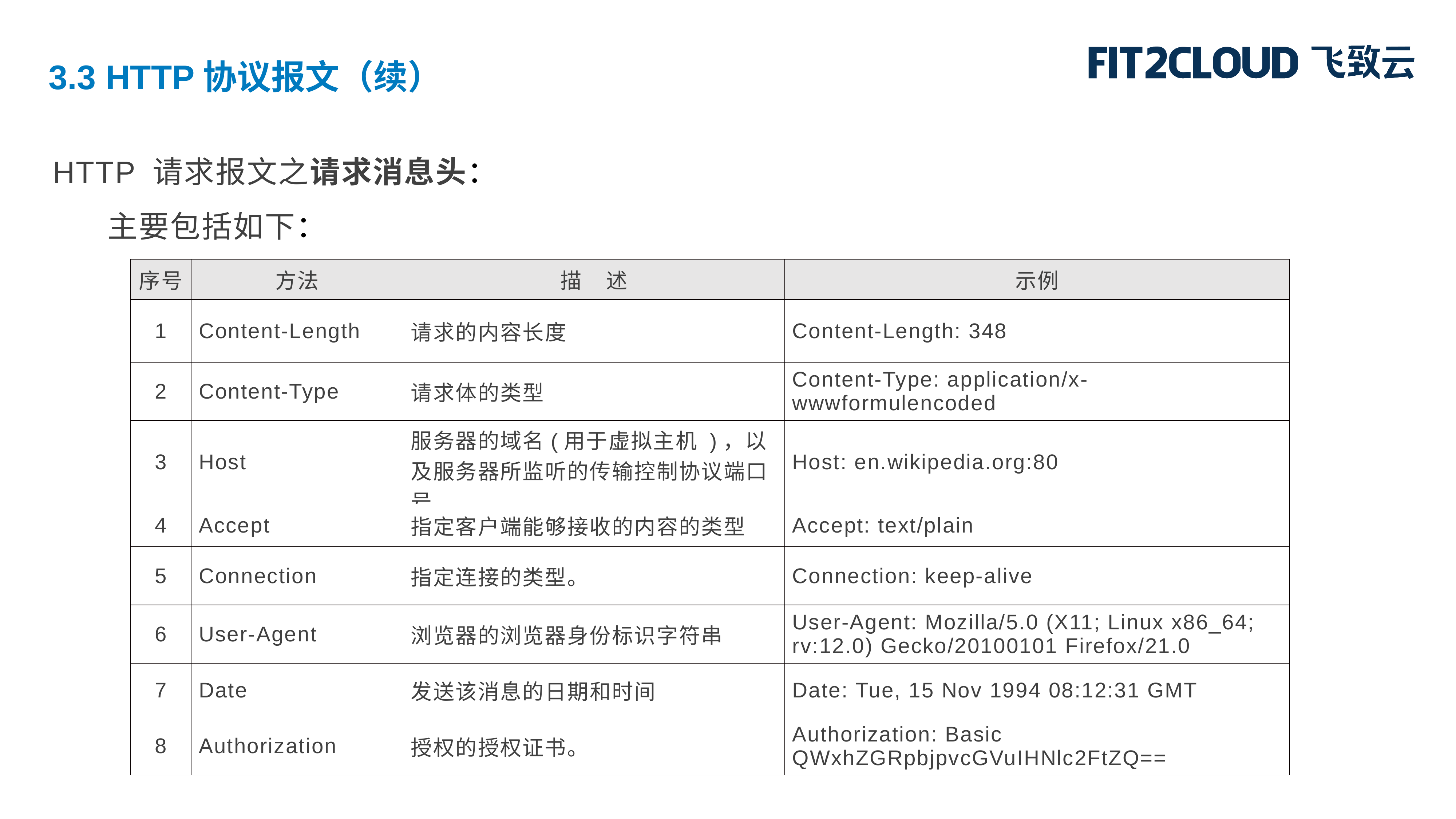

3.3 HTTP协议报文（续）
HTTP 请求报文之请求消息头：
 	主要包括如下：
| 序号 | 方法 | 描 述 | 示例 |
| --- | --- | --- | --- |
| 1 | Content-Length | 请求的内容长度 | Content-Length: 348 |
| 2 | Content-Type | 请求体的类型 | Content-Type: application/x-wwwformulencoded |
| 3 | Host | 服务器的域名(用于虚拟主机 )，以及服务器所监听的传输控制协议端口号 | Host: en.wikipedia.org:80 |
| 4 | Accept | 指定客户端能够接收的内容的类型 | Accept: text/plain |
| 5 | Connection | 指定连接的类型。 | Connection: keep-alive |
| 6 | User-Agent | 浏览器的浏览器身份标识字符串 | User-Agent: Mozilla/5.0 (X11; Linux x86\_64; rv:12.0) Gecko/20100101 Firefox/21.0 |
| 7 | Date | 发送该消息的日期和时间 | Date: Tue, 15 Nov 1994 08:12:31 GMT |
| 8 | Authorization | 授权的授权证书。 | Authorization: Basic QWxhZGRpbjpvcGVuIHNlc2FtZQ== |